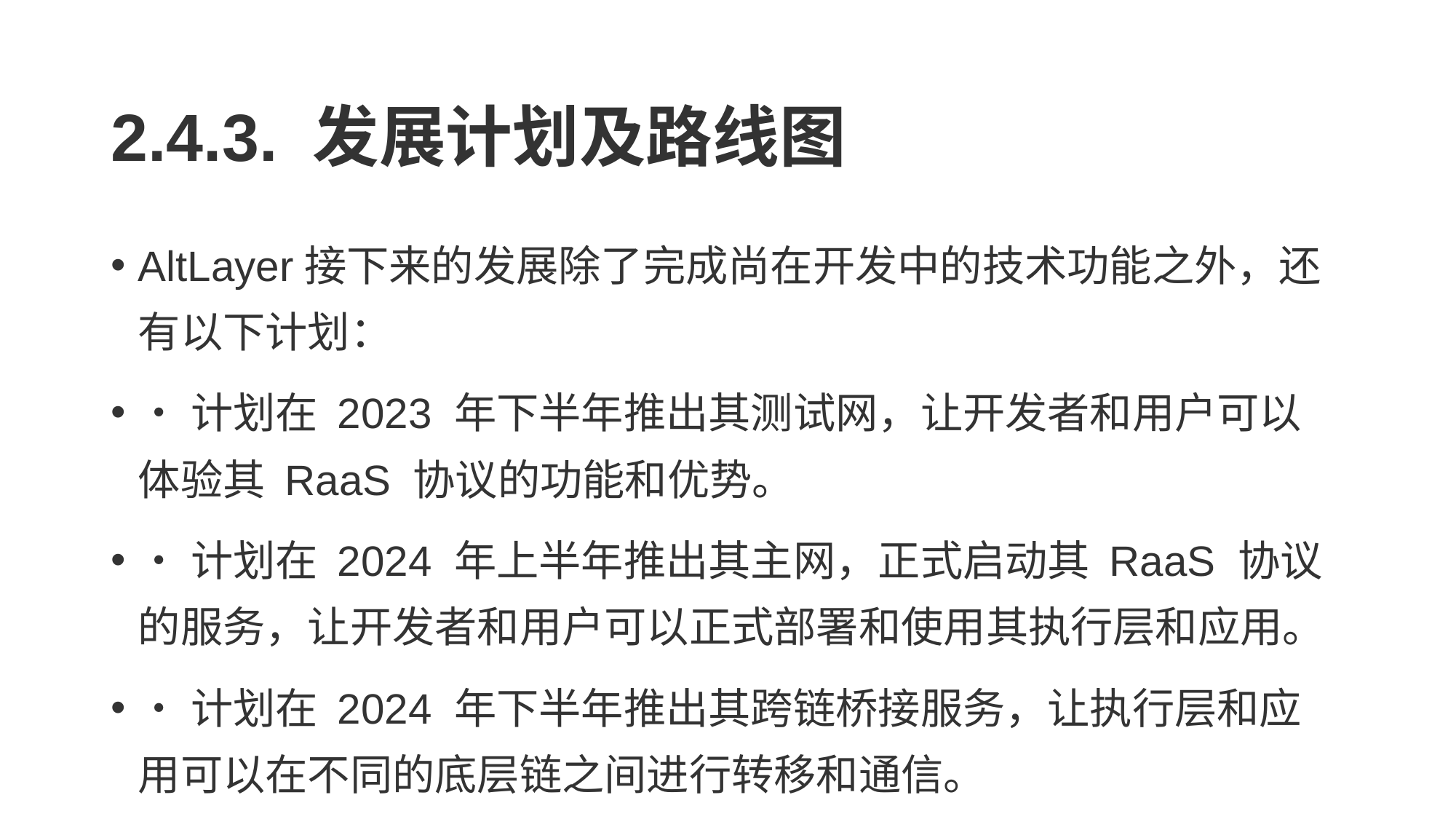

# 2.4.3. 发展计划及路线图
AltLayer接下来的发展除了完成尚在开发中的技术功能之外，还有以下计划：
•计划在 2023 年下半年推出其测试网，让开发者和用户可以体验其 RaaS 协议的功能和优势。
•计划在 2024 年上半年推出其主网，正式启动其 RaaS 协议的服务，让开发者和用户可以正式部署和使用其执行层和应用。
•计划在 2024 年下半年推出其跨链桥接服务，让执行层和应用可以在不同的底层链之间进行转移和通信。
•计划在 2025 年上半年推出其治理 DAO，让社区成员可以通过原生代币来参与协议的治理和决策。
•计划在 2025 年下半年推出其生态激励计划，让开发者和用户可以通过 原生代币来获得协议的收益和奖励等。